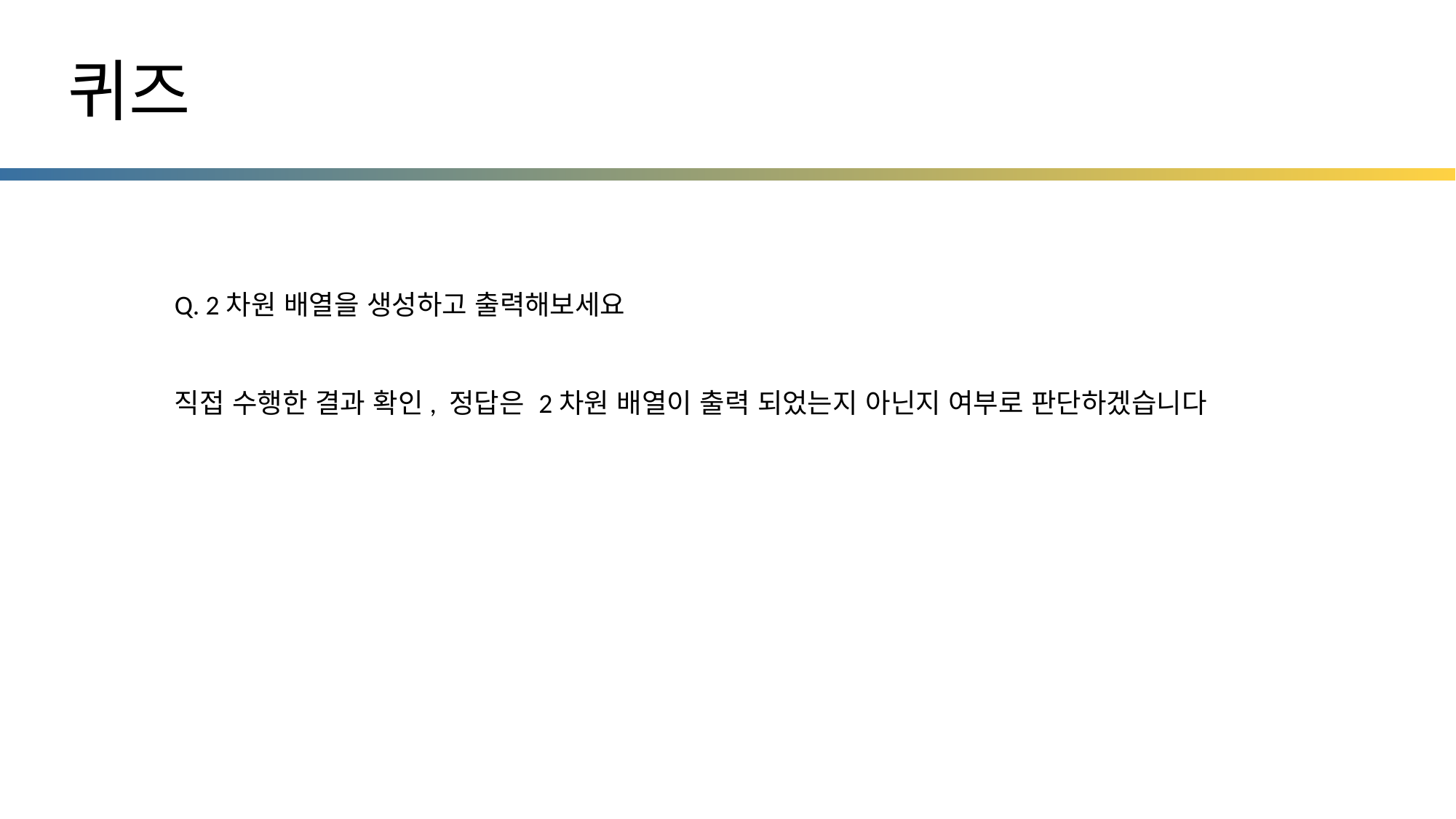

# 퀴즈
Q. 2차원 배열을 생성하고 출력해보세요

직접 수행한 결과 확인, 정답은 2차원 배열이 출력 되었는지 아닌지 여부로 판단하겠습니다